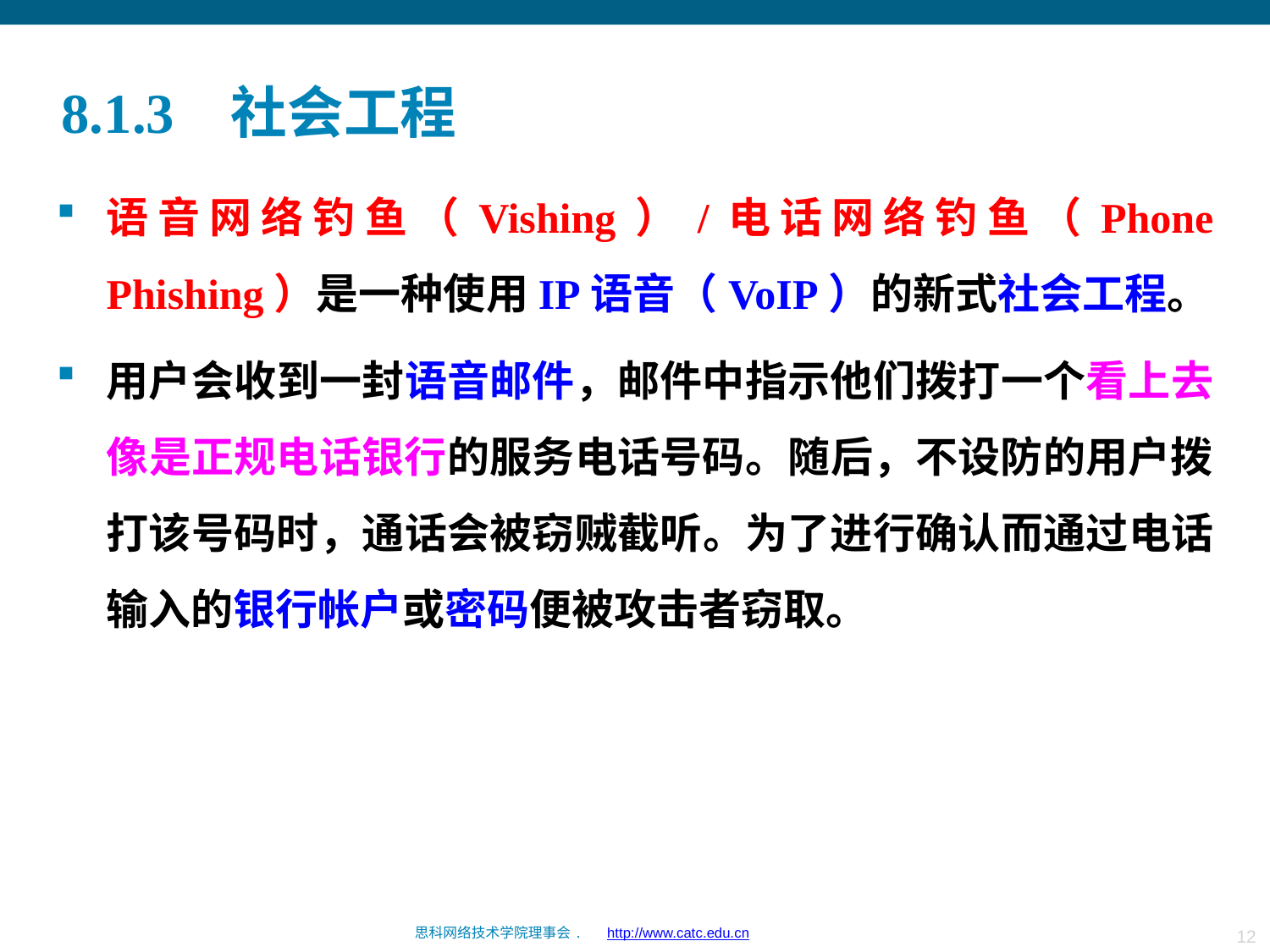

# 8.1.3   社会工程
语音网络钓鱼（Vishing）/电话网络钓鱼（Phone Phishing）是一种使用IP语音（VoIP）的新式社会工程。
用户会收到一封语音邮件，邮件中指示他们拨打一个看上去像是正规电话银行的服务电话号码。随后，不设防的用户拨打该号码时，通话会被窃贼截听。为了进行确认而通过电话输入的银行帐户或密码便被攻击者窃取。